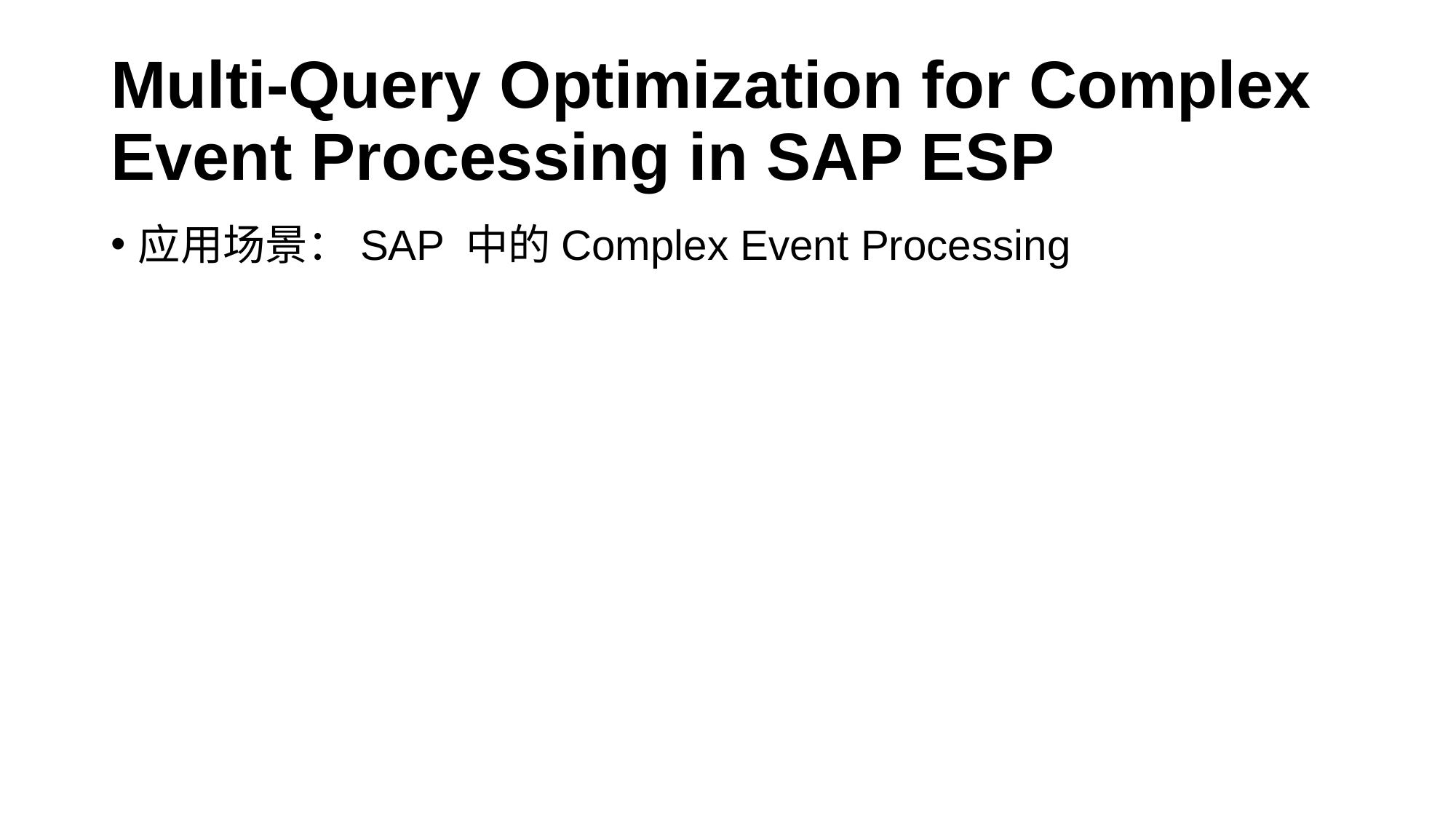

# Multi-Query Optimization for Complex Event Processing in SAP ESP
应用场景：SAP 中的Complex Event Processing